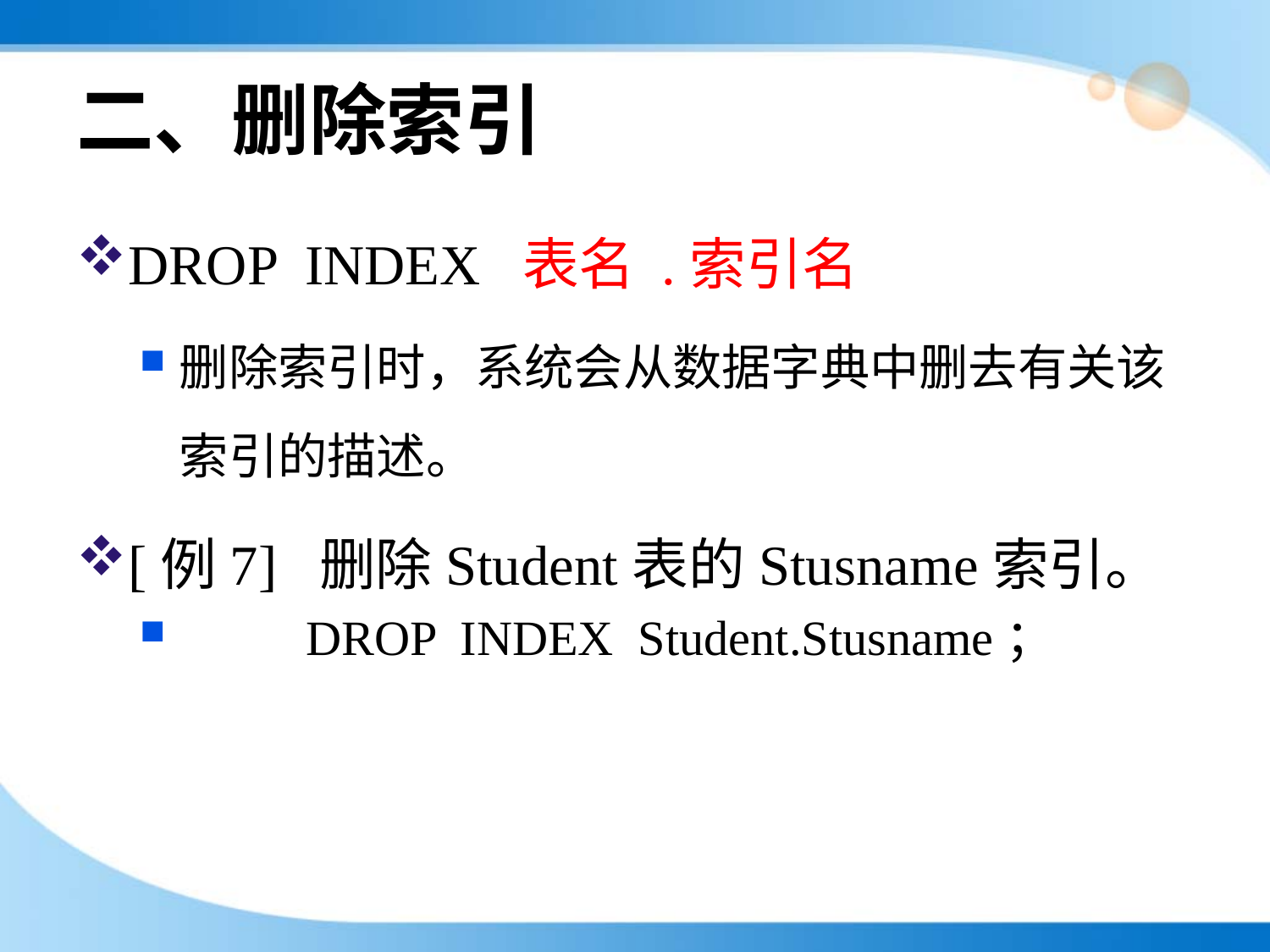

# 二、删除索引
DROP  INDEX  表名 .索引名
删除索引时，系统会从数据字典中删去有关该索引的描述。
[例7]  删除Student表的Stusname索引。
	DROP  INDEX  Student.Stusname；